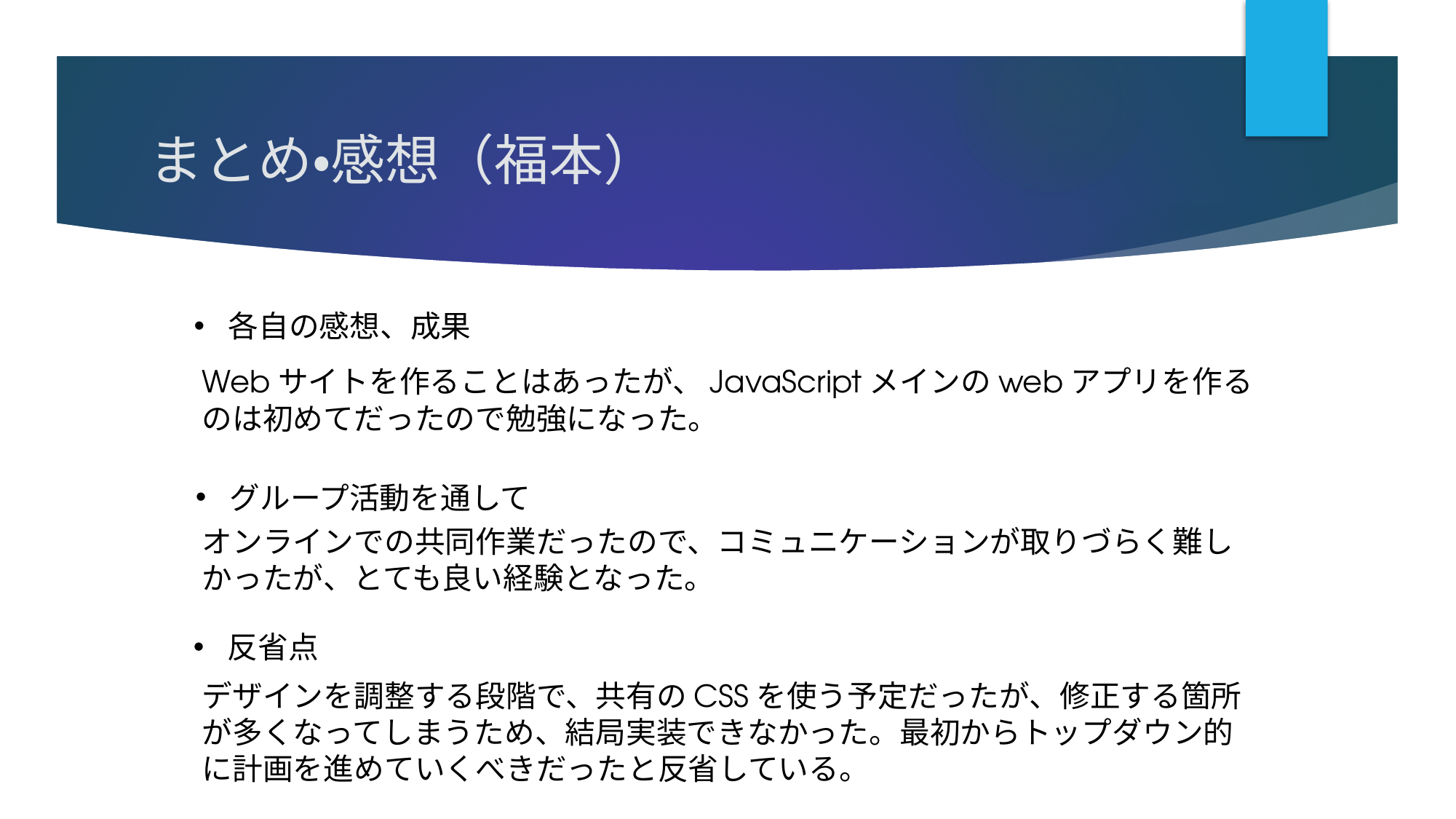

# まとめ・感想（福本）
各自の感想、成果
Webサイトを作ることはあったが、JavaScriptメインのwebアプリを作るのは初めてだったので勉強になった。
グループ活動を通して
オンラインでの共同作業だったので、コミュニケーションが取りづらく難しかったが、とても良い経験となった。

反省点
デザインを調整する段階で、共有のCSSを使う予定だったが、修正する箇所が多くなってしまうため、結局実装できなかった。最初からトップダウン的に計画を進めていくべきだったと反省している。